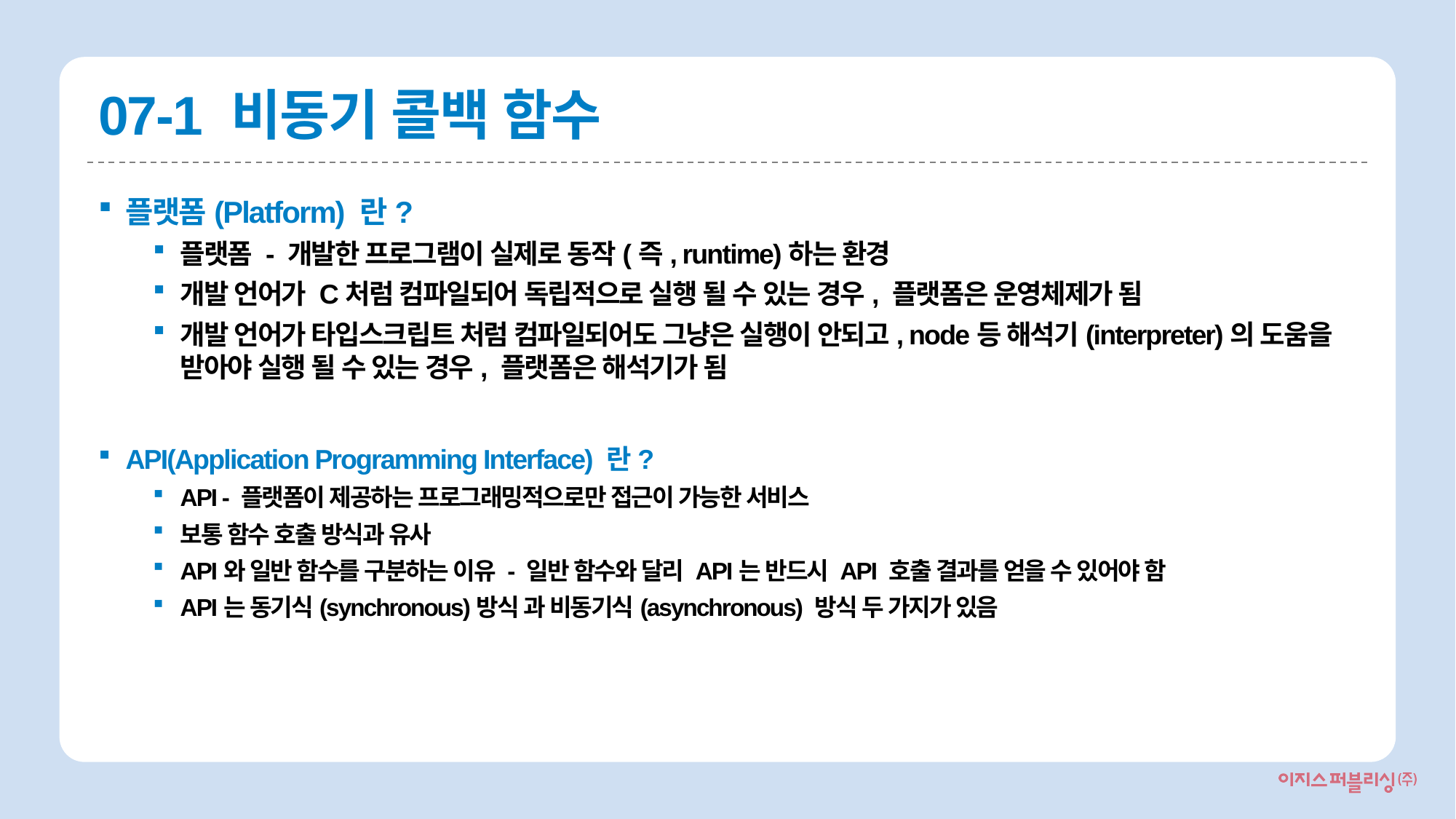

# 07-1 비동기 콜백 함수
플랫폼(Platform) 란?
플랫폼 - 개발한 프로그램이 실제로 동작(즉, runtime)하는 환경
개발 언어가 C처럼 컴파일되어 독립적으로 실행 될 수 있는 경우, 플랫폼은 운영체제가 됨
개발 언어가 타입스크립트 처럼 컴파일되어도 그냥은 실행이 안되고, node등 해석기(interpreter)의 도움을 받아야 실행 될 수 있는 경우, 플랫폼은 해석기가 됨

API(Application Programming Interface) 란?
API - 플랫폼이 제공하는 프로그래밍적으로만 접근이 가능한 서비스
보통 함수 호출 방식과 유사
API와 일반 함수를 구분하는 이유 - 일반 함수와 달리 API는 반드시 API 호출 결과를 얻을 수 있어야 함
API는 동기식(synchronous)방식 과 비동기식(asynchronous) 방식 두 가지가 있음